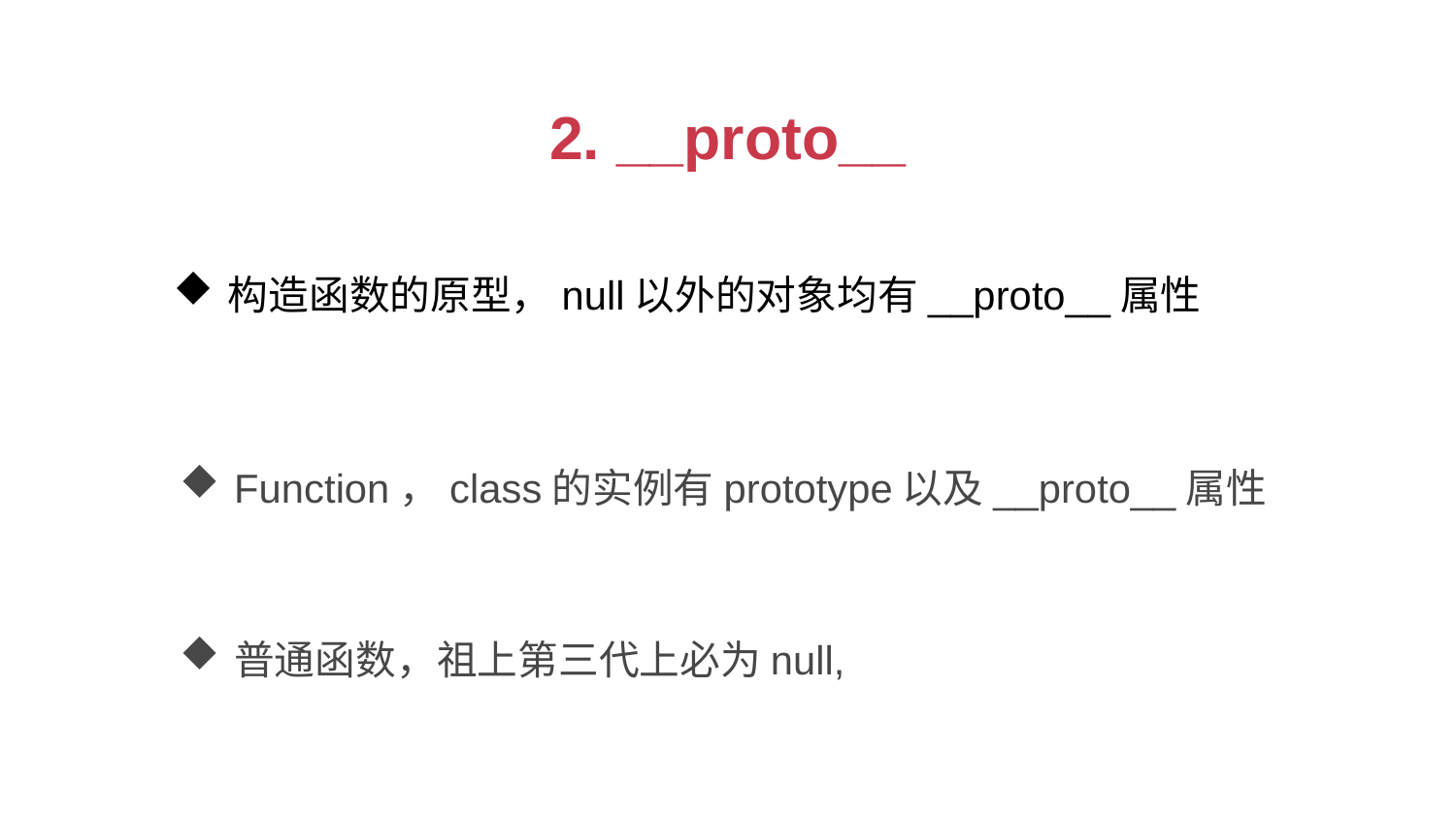

2. __proto__
构造函数的原型，null以外的对象均有__proto__属性
Function，class的实例有prototype以及__proto__属性
普通函数，祖上第三代上必为null,